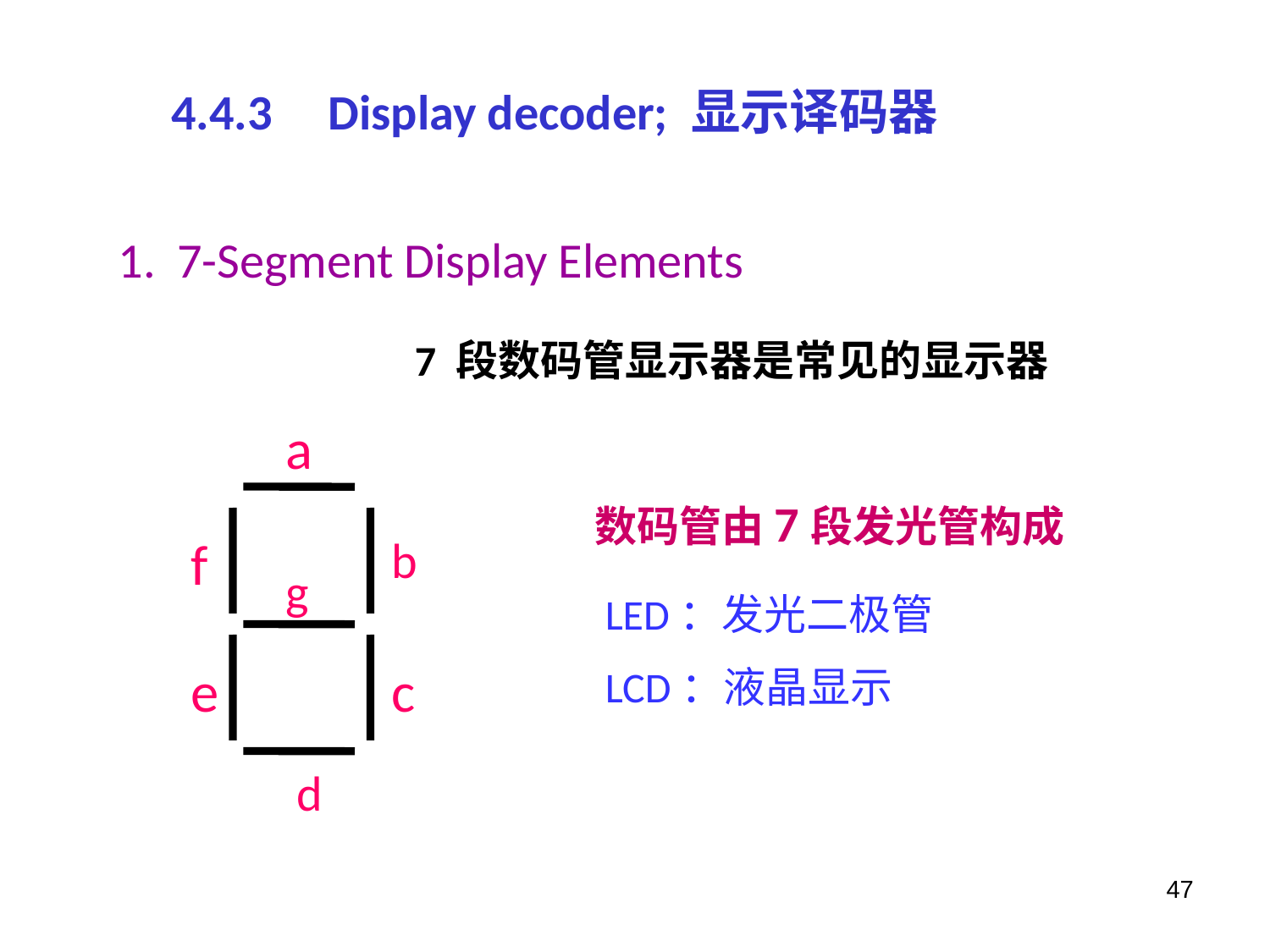

4.4.3     Display decoder; 显示译码器
 7-Segment Display Elements
7 段数码管显示器是常见的显示器
a

数码管由7段发光管构成
f
b
g
LED：发光二极管
LCD：液晶显示
e
c
d
47